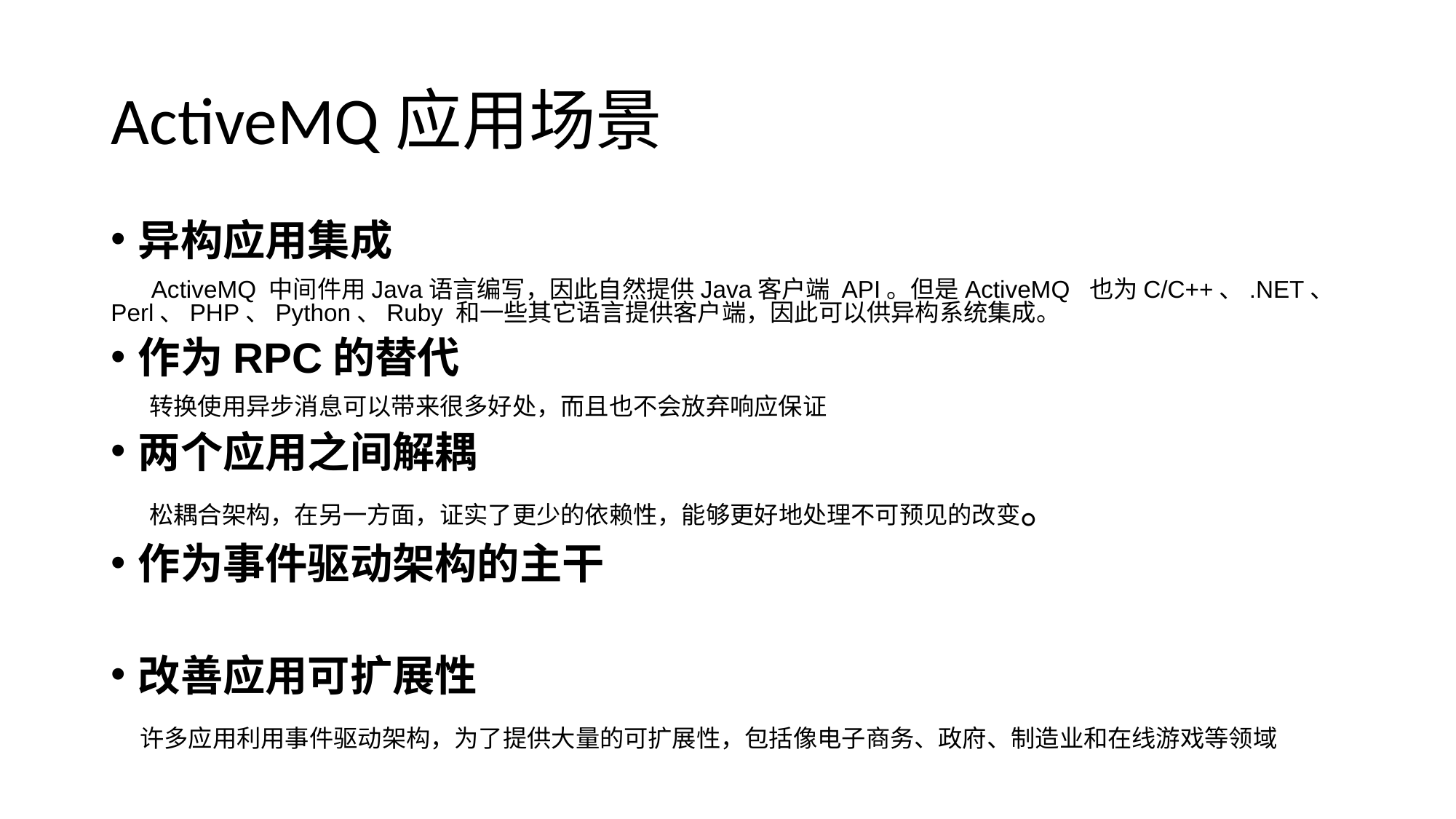

# ActiveMQ应用场景
异构应用集成
      ActiveMQ 中间件用Java语言编写，因此自然提供Java客户端 API。但是ActiveMQ  也为C/C++、.NET、Perl、PHP、Python、Ruby 和一些其它语言提供客户端，因此可以供异构系统集成。
作为RPC的替代
      转换使用异步消息可以带来很多好处，而且也不会放弃响应保证
两个应用之间解耦
      松耦合架构，在另一方面，证实了更少的依赖性，能够更好地处理不可预见的改变。
作为事件驱动架构的主干

改善应用可扩展性
  许多应用利用事件驱动架构，为了提供大量的可扩展性，包括像电子商务、政府、制造业和在线游戏等领域